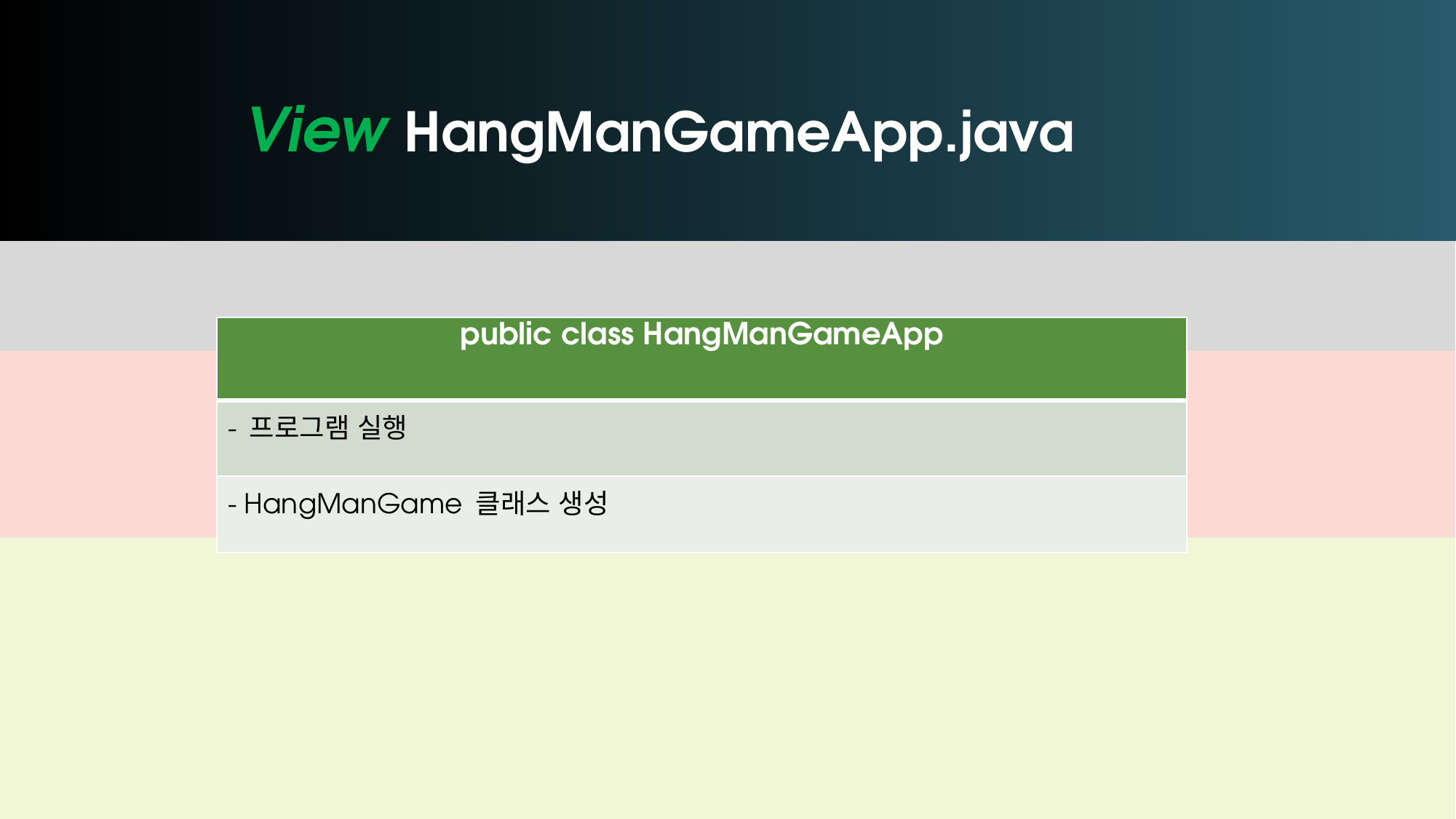

# View HangManGameApp.java

| public class HangManGameApp |
| --- |
| - 프로그램 실행 |
| - HangManGame 클래스 생성 |